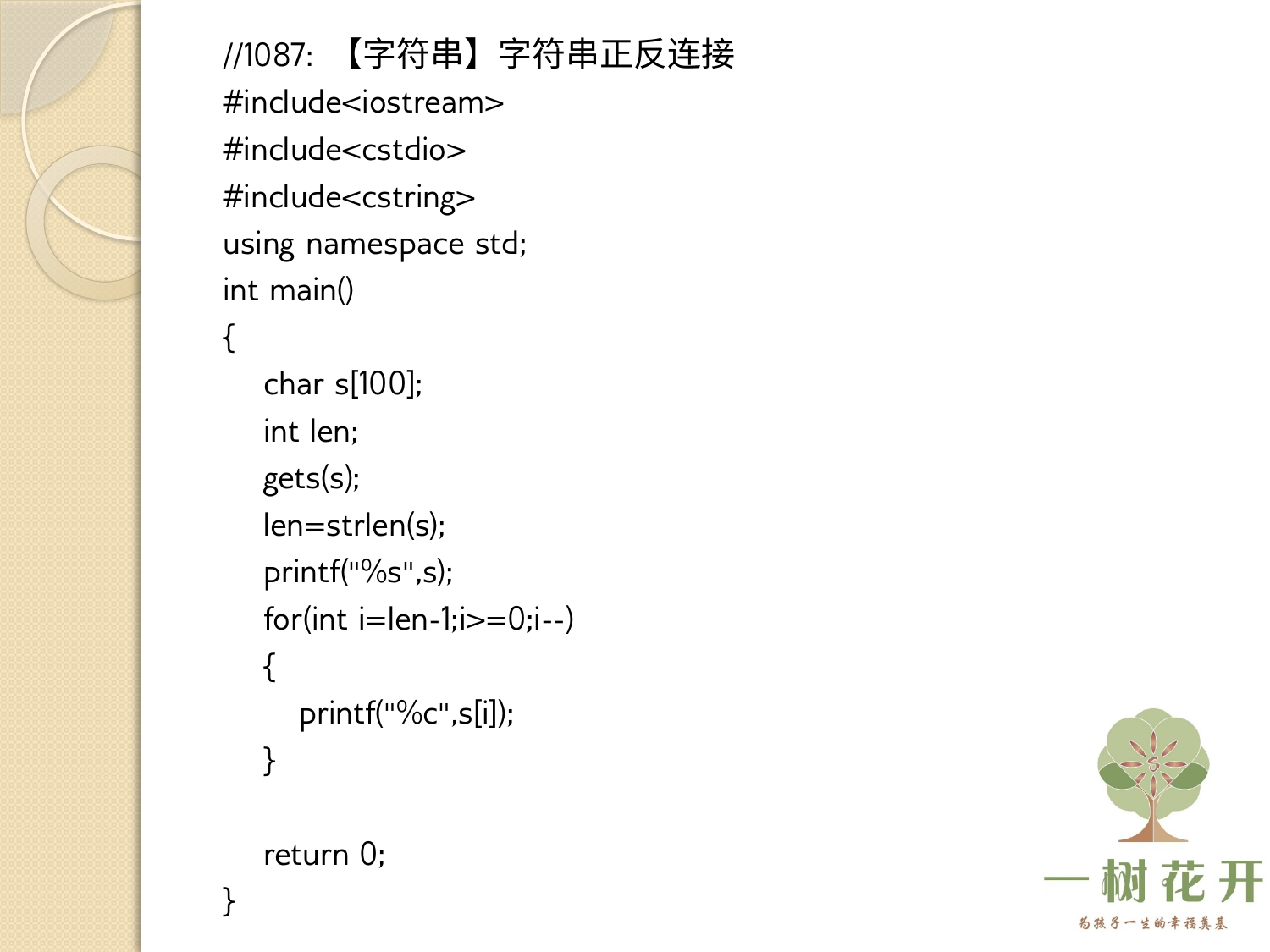

//1087: 【字符串】字符串正反连接
#include<iostream>
#include<cstdio>
#include<cstring>
using namespace std;
int main()
{
    char s[100];
    int len;
    gets(s);
    len=strlen(s);
    printf("%s",s);
    for(int i=len-1;i>=0;i--)
    {
     	printf("%c",s[i]);
    }

    return 0;
}